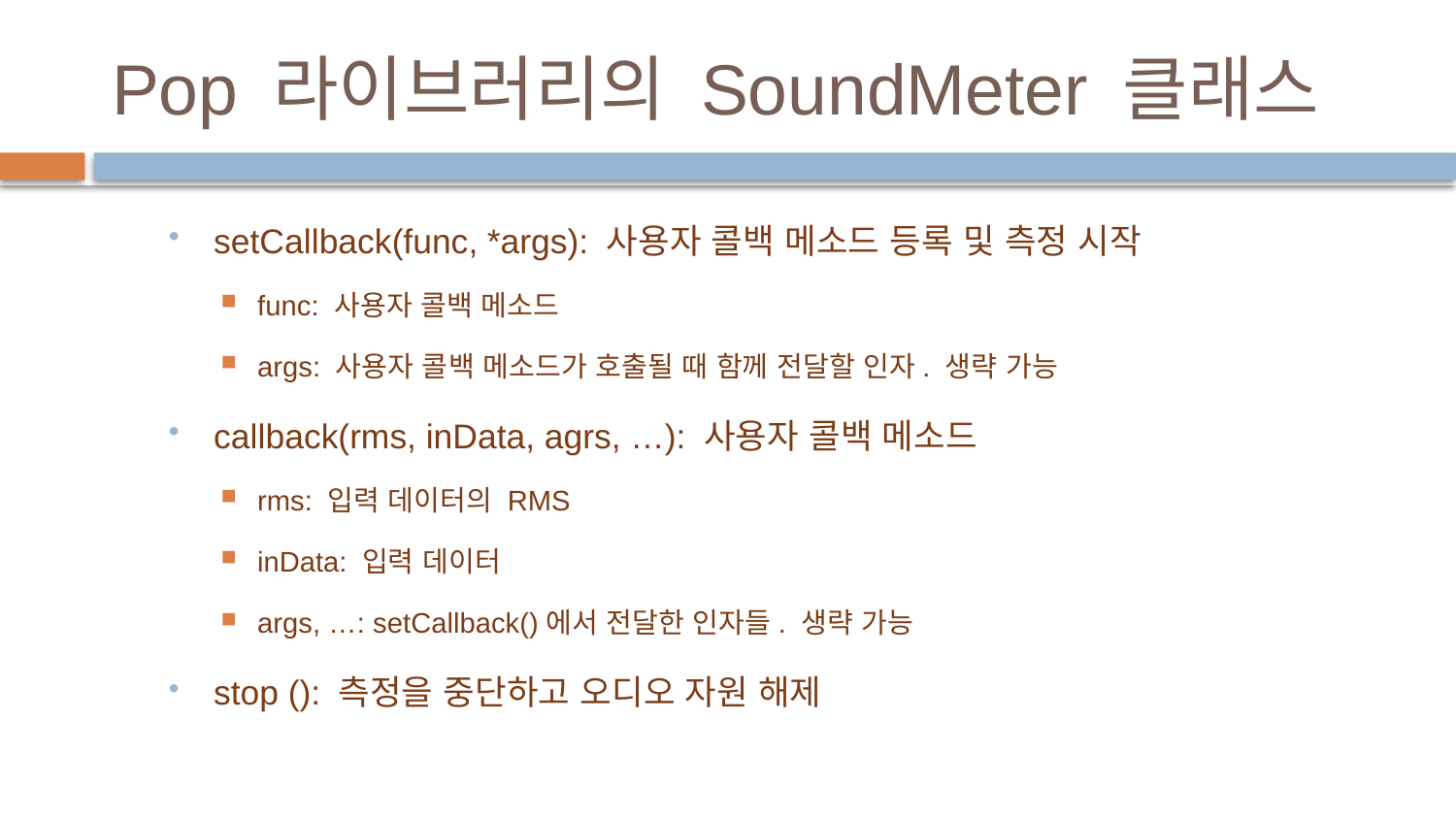

# Pop 라이브러리의 SoundMeter 클래스
setCallback(func, *args): 사용자 콜백 메소드 등록 및 측정 시작
func: 사용자 콜백 메소드
args: 사용자 콜백 메소드가 호출될 때 함께 전달할 인자. 생략 가능
callback(rms, inData, agrs, …): 사용자 콜백 메소드
rms: 입력 데이터의 RMS
inData: 입력 데이터
args, …: setCallback()에서 전달한 인자들. 생략 가능
stop (): 측정을 중단하고 오디오 자원 해제